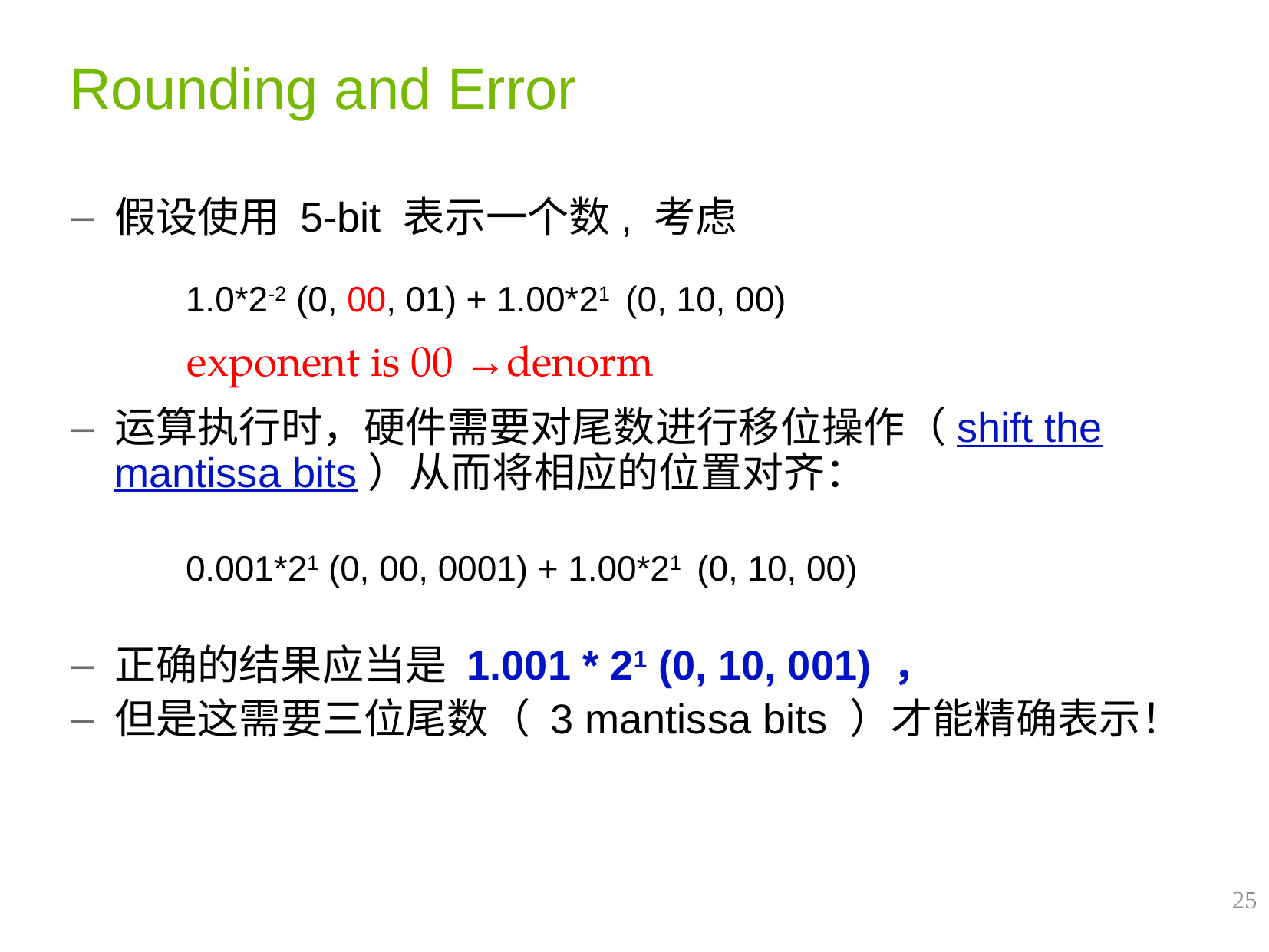

# Rounding and Error
假设使用 5-bit 表示一个数, 考虑

	1.0*2-2 (0, 00, 01) + 1.00*21  (0, 10, 00)

运算执行时，硬件需要对尾数进行移位操作（shift the mantissa bits）从而将相应的位置对齐：

	0.001*21 (0, 00, 0001) + 1.00*21  (0, 10, 00)

正确的结果应当是 1.001 * 21 (0, 10, 001) ，
但是这需要三位尾数（ 3 mantissa bits ）才能精确表示！

exponent is 00 →denorm
25